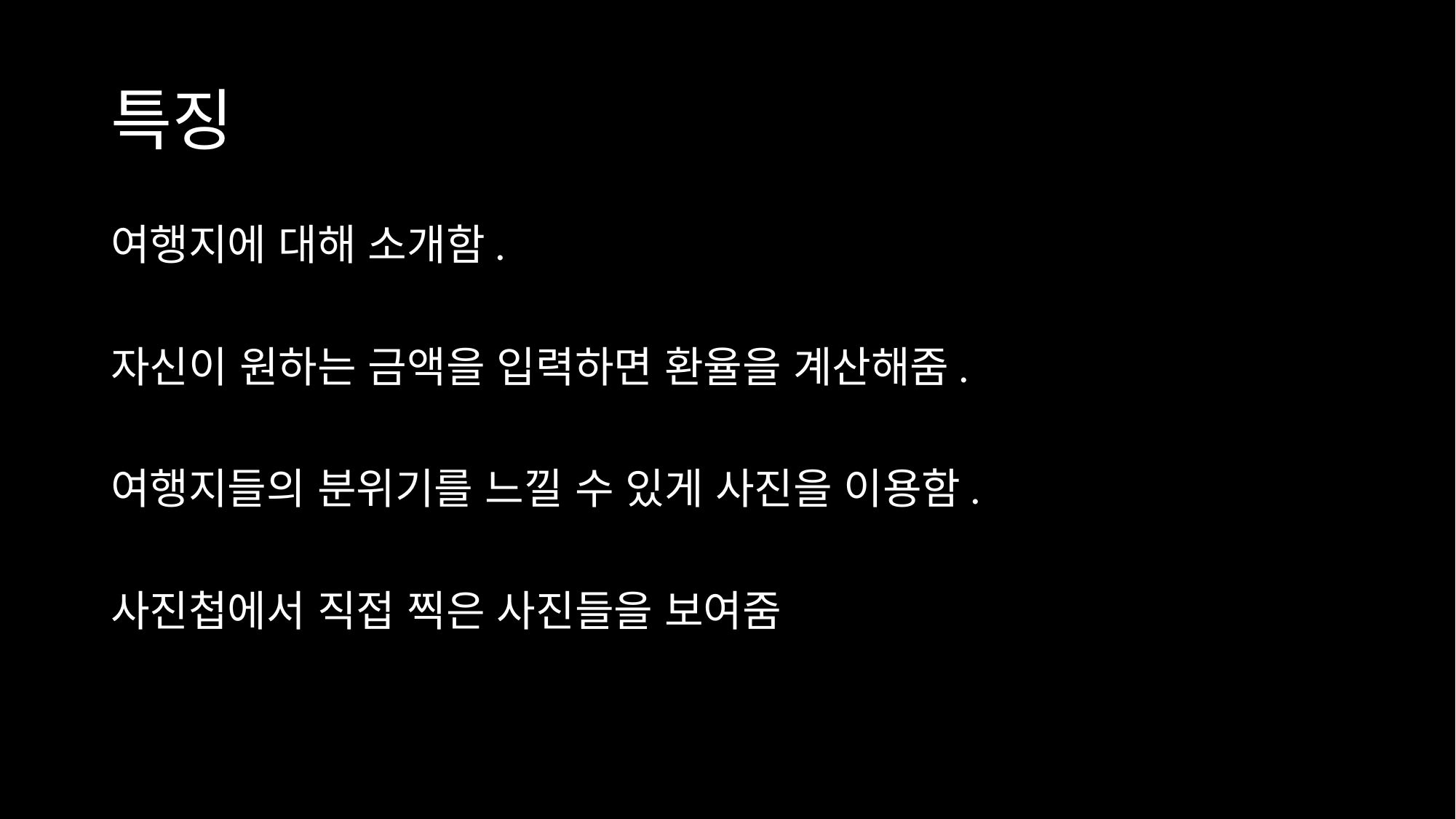

# 특징
여행지에 대해 소개함.

자신이 원하는 금액을 입력하면 환율을 계산해줌.

여행지들의 분위기를 느낄 수 있게 사진을 이용함.

사진첩에서 직접 찍은 사진들을 보여줌